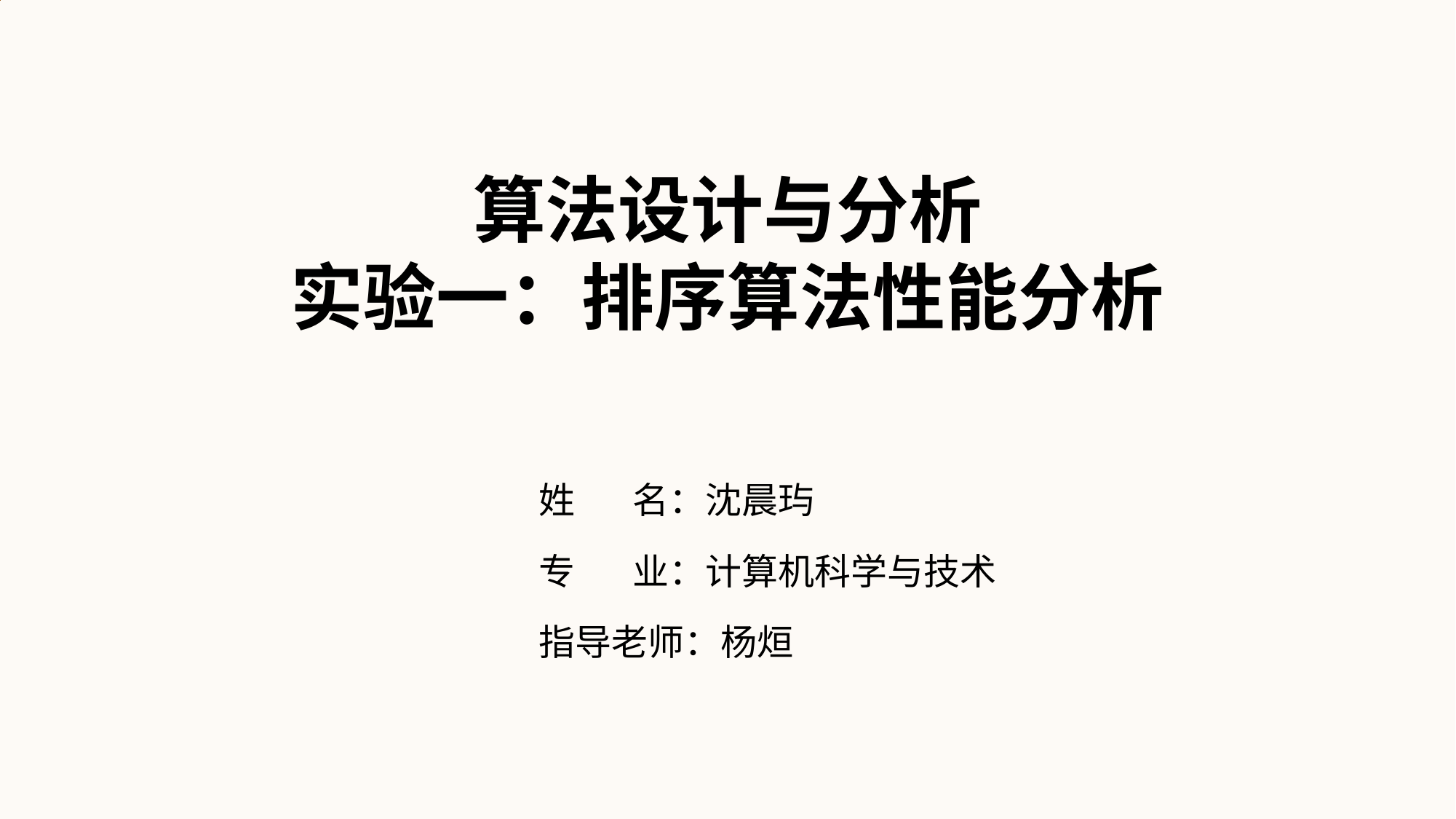

算法设计与分析
实验一：排序算法性能分析
姓       名：沈晨玙
专       业：计算机科学与技术
指导老师：杨烜